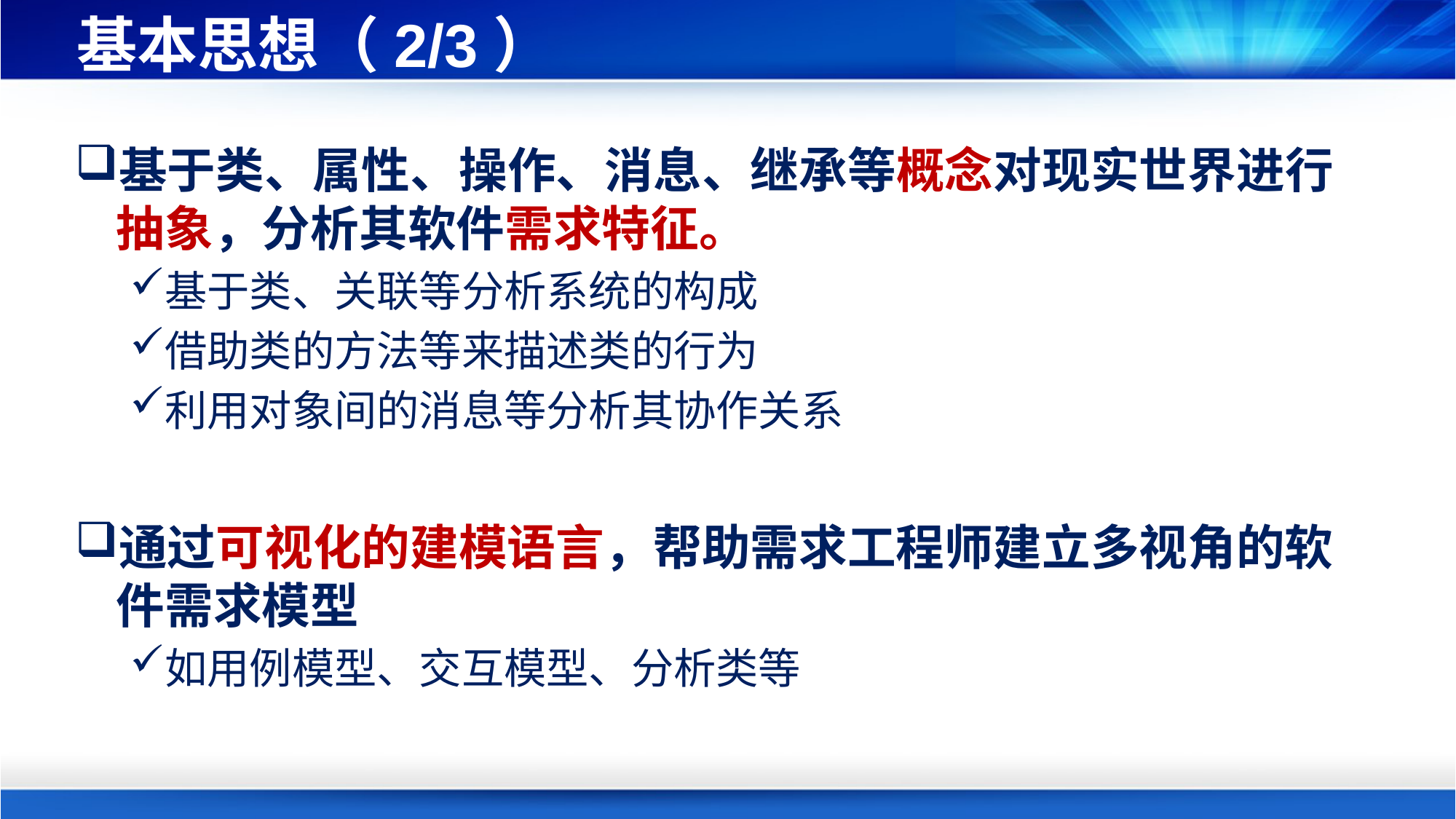

# 基本思想（2/3）
基于类、属性、操作、消息、继承等概念对现实世界进行抽象，分析其软件需求特征。
基于类、关联等分析系统的构成
借助类的方法等来描述类的行为
利用对象间的消息等分析其协作关系

通过可视化的建模语言，帮助需求工程师建立多视角的软件需求模型
如用例模型、交互模型、分析类等